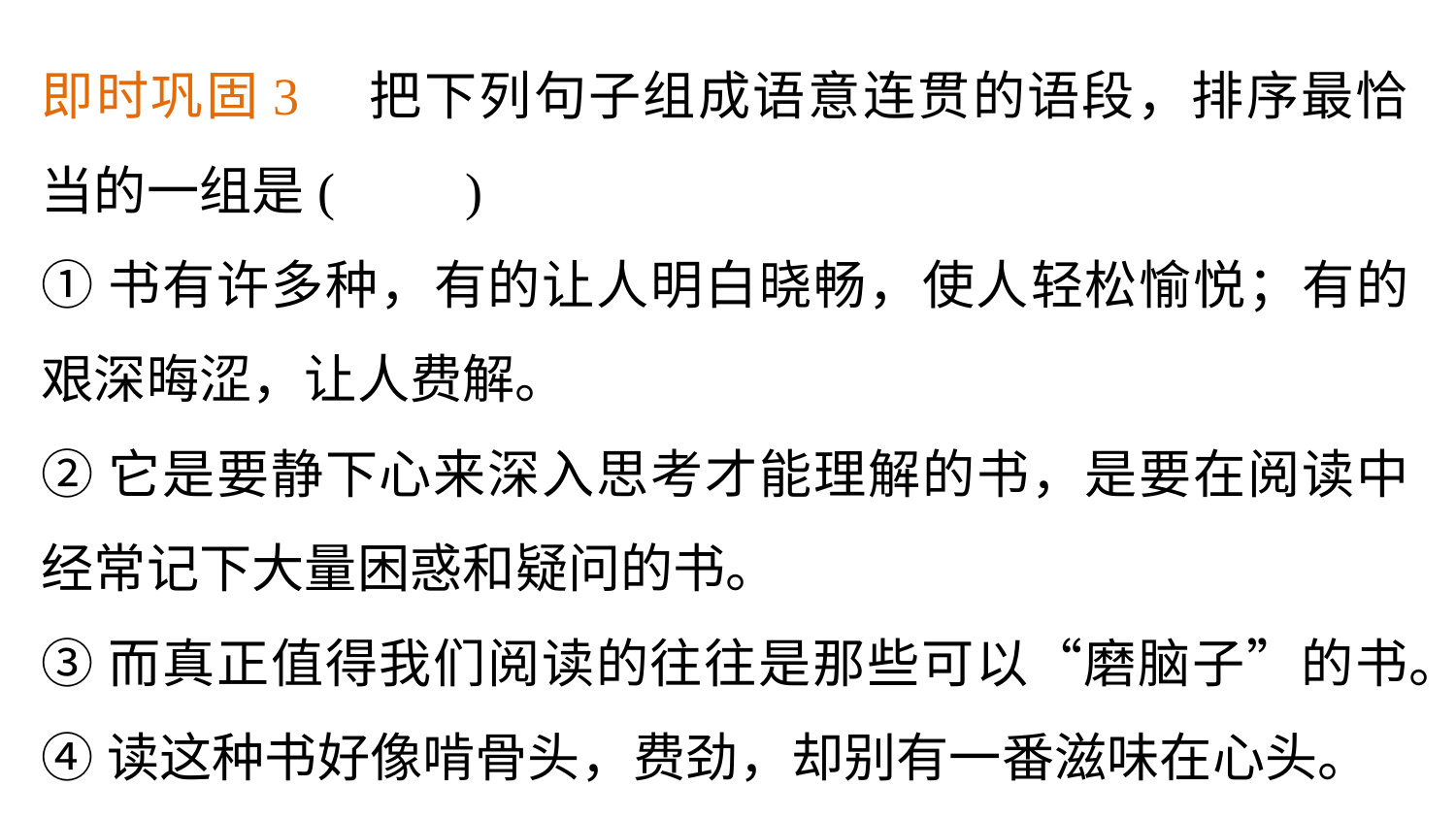

即时巩固3　把下列句子组成语意连贯的语段，排序最恰当的一组是(　　)
①书有许多种，有的让人明白晓畅，使人轻松愉悦；有的艰深晦涩，让人费解。
②它是要静下心来深入思考才能理解的书，是要在阅读中经常记下大量困惑和疑问的书。
③而真正值得我们阅读的往往是那些可以“磨脑子”的书。
④读这种书好像啃骨头，费劲，却别有一番滋味在心头。